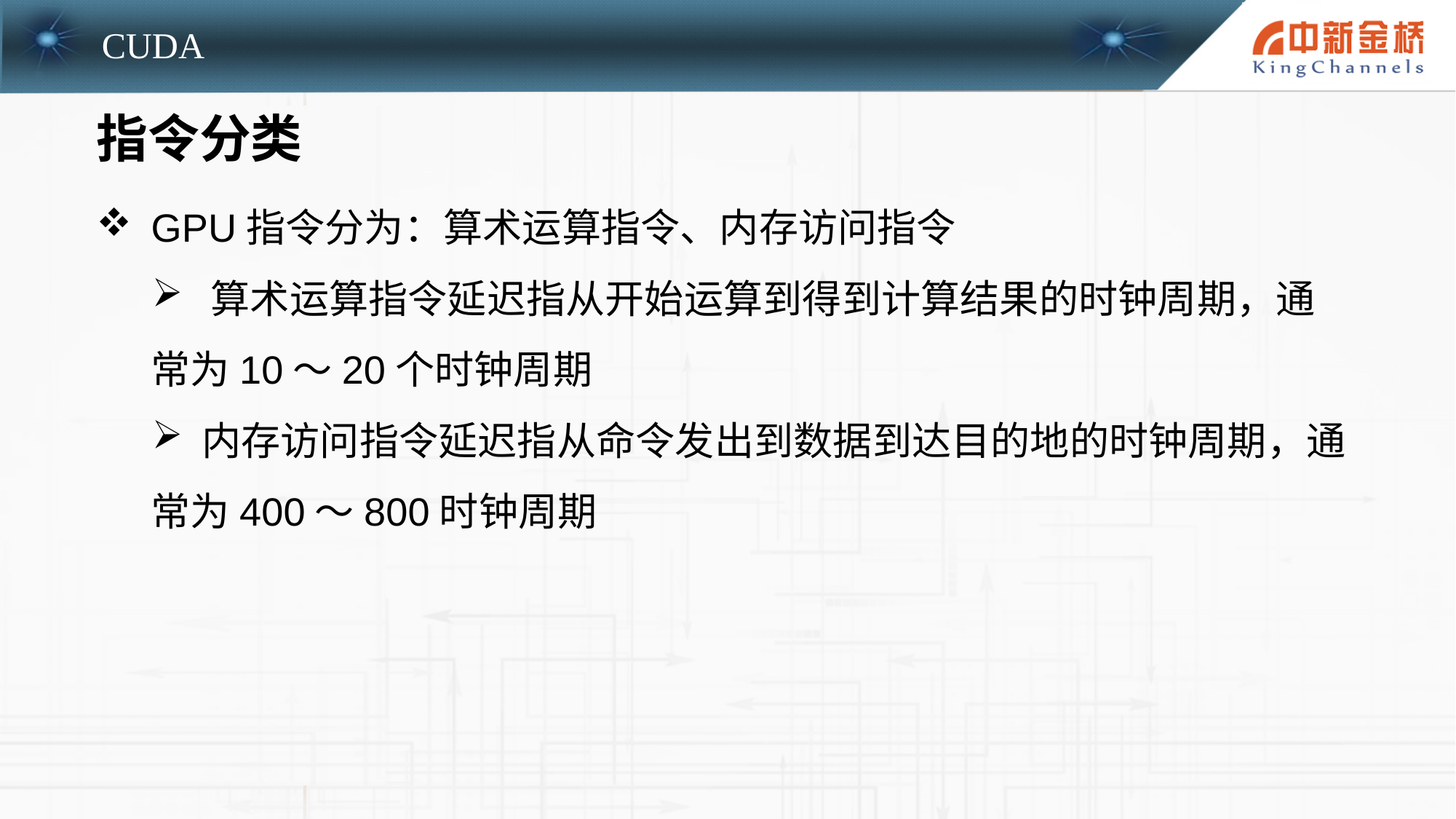

指令分类
GPU指令分为：算术运算指令、内存访问指令
  算术运算指令延迟指从开始运算到得到计算结果的时钟周期，通常为10～20个时钟周期
 内存访问指令延迟指从命令发出到数据到达目的地的时钟周期，通常为400～800时钟周期